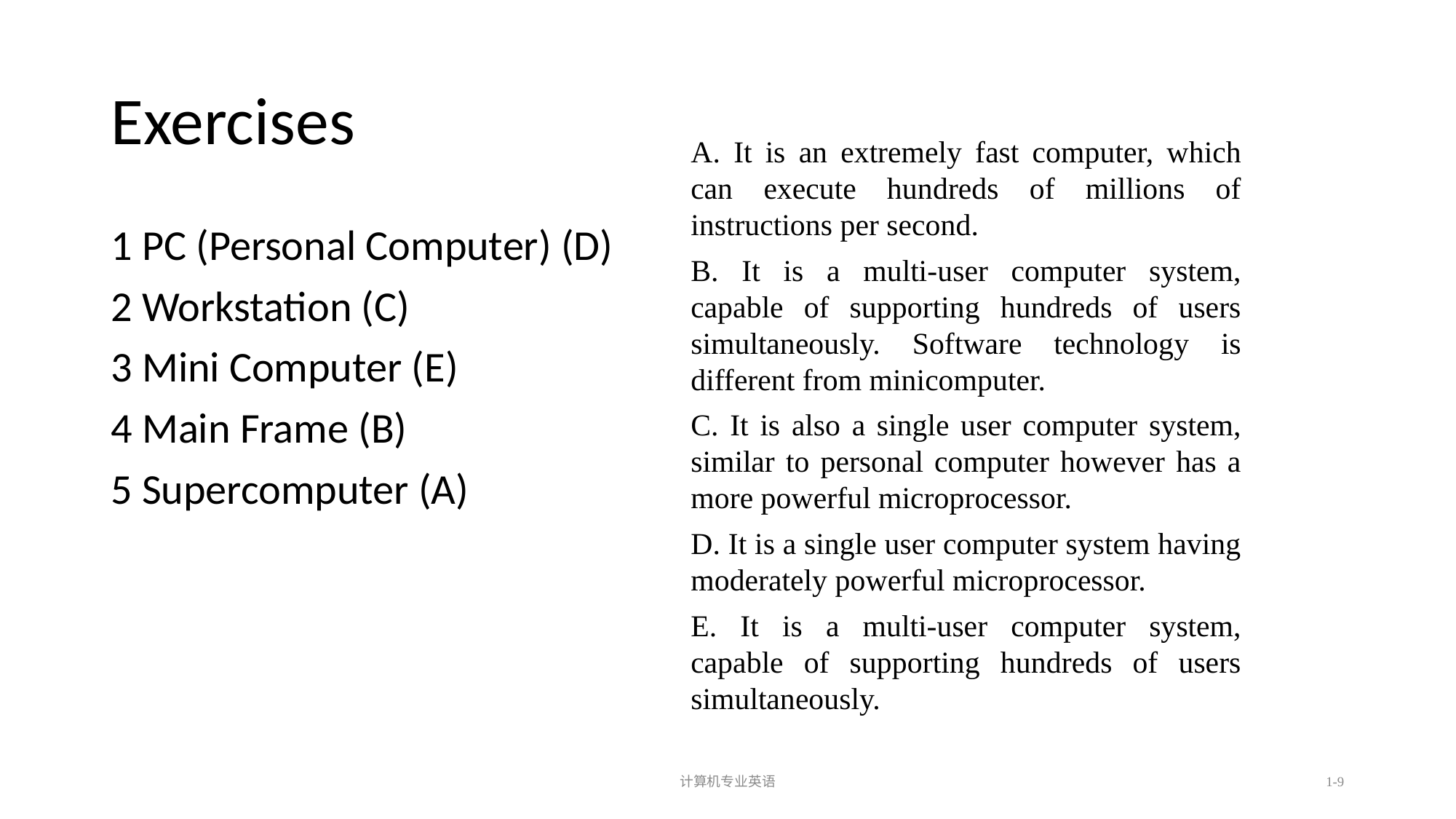

计算机专业英语
1-9
# Exercises
A. It is an extremely fast computer, which can execute hundreds of millions of instructions per second.
B. It is a multi-user computer system, capable of supporting hundreds of users simultaneously. Software technology is different from minicomputer.
C. It is also a single user computer system, similar to personal computer however has a more powerful microprocessor.
D. It is a single user computer system having moderately powerful microprocessor.
E. It is a multi-user computer system, capable of supporting hundreds of users simultaneously.
1 PC (Personal Computer) (D)
2 Workstation (C)
3 Mini Computer (E)
4 Main Frame (B)
5 Supercomputer (A)